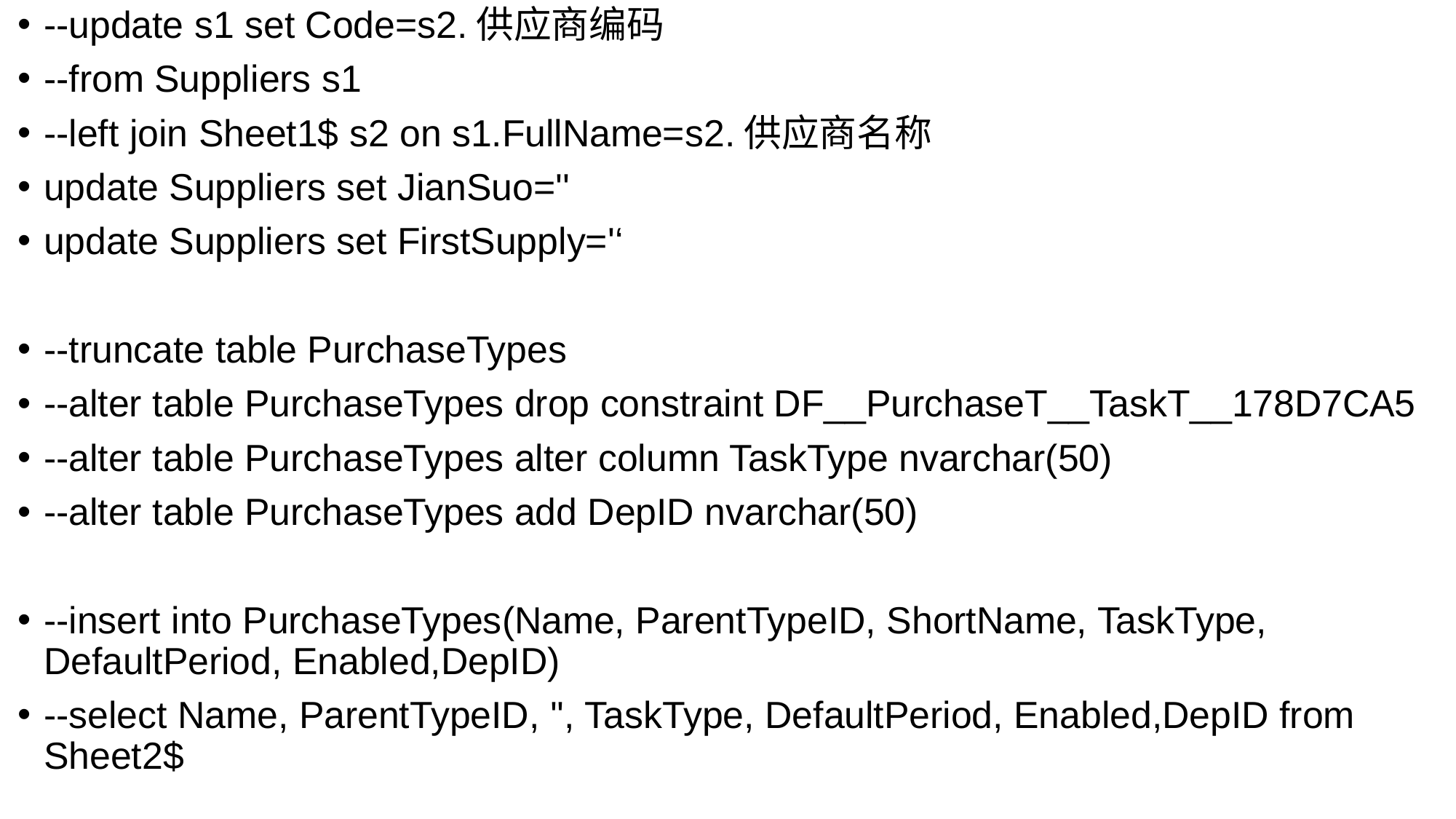

--update s1 set Code=s2.供应商编码
--from Suppliers s1
--left join Sheet1$ s2 on s1.FullName=s2.供应商名称
update Suppliers set JianSuo=''
update Suppliers set FirstSupply='‘

--truncate table PurchaseTypes
--alter table PurchaseTypes drop constraint DF__PurchaseT__TaskT__178D7CA5
--alter table PurchaseTypes alter column TaskType nvarchar(50)
--alter table PurchaseTypes add DepID nvarchar(50)

--insert into PurchaseTypes(Name, ParentTypeID, ShortName, TaskType, DefaultPeriod, Enabled,DepID)
--select Name, ParentTypeID, '', TaskType, DefaultPeriod, Enabled,DepID from Sheet2$